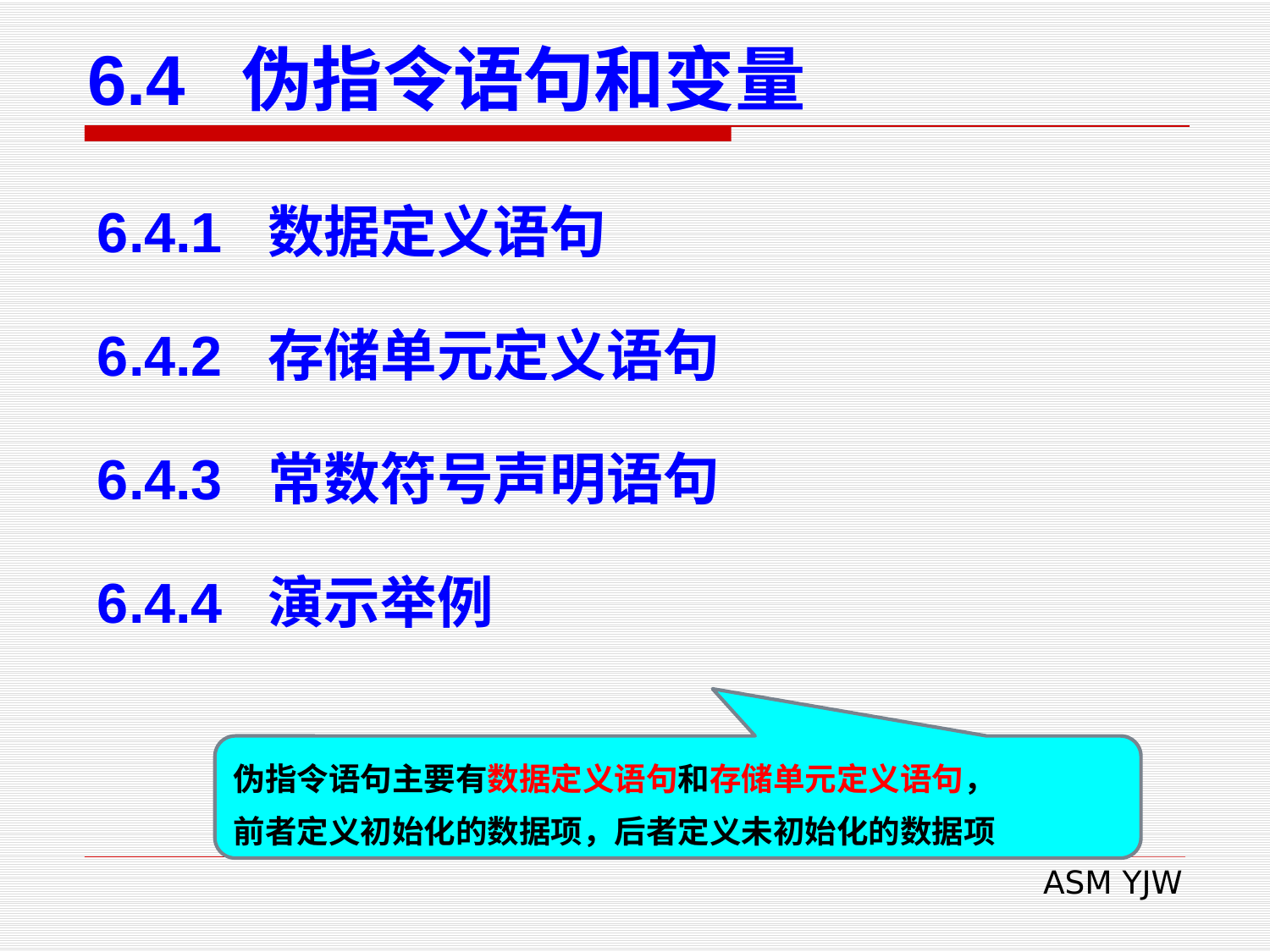

# 6.4  伪指令语句和变量
6.4.1  数据定义语句
6.4.2  存储单元定义语句
6.4.3  常数符号声明语句
6.4.4  演示举例

伪指令语句主要有数据定义语句和存储单元定义语句，
前者定义初始化的数据项，后者定义未初始化的数据项